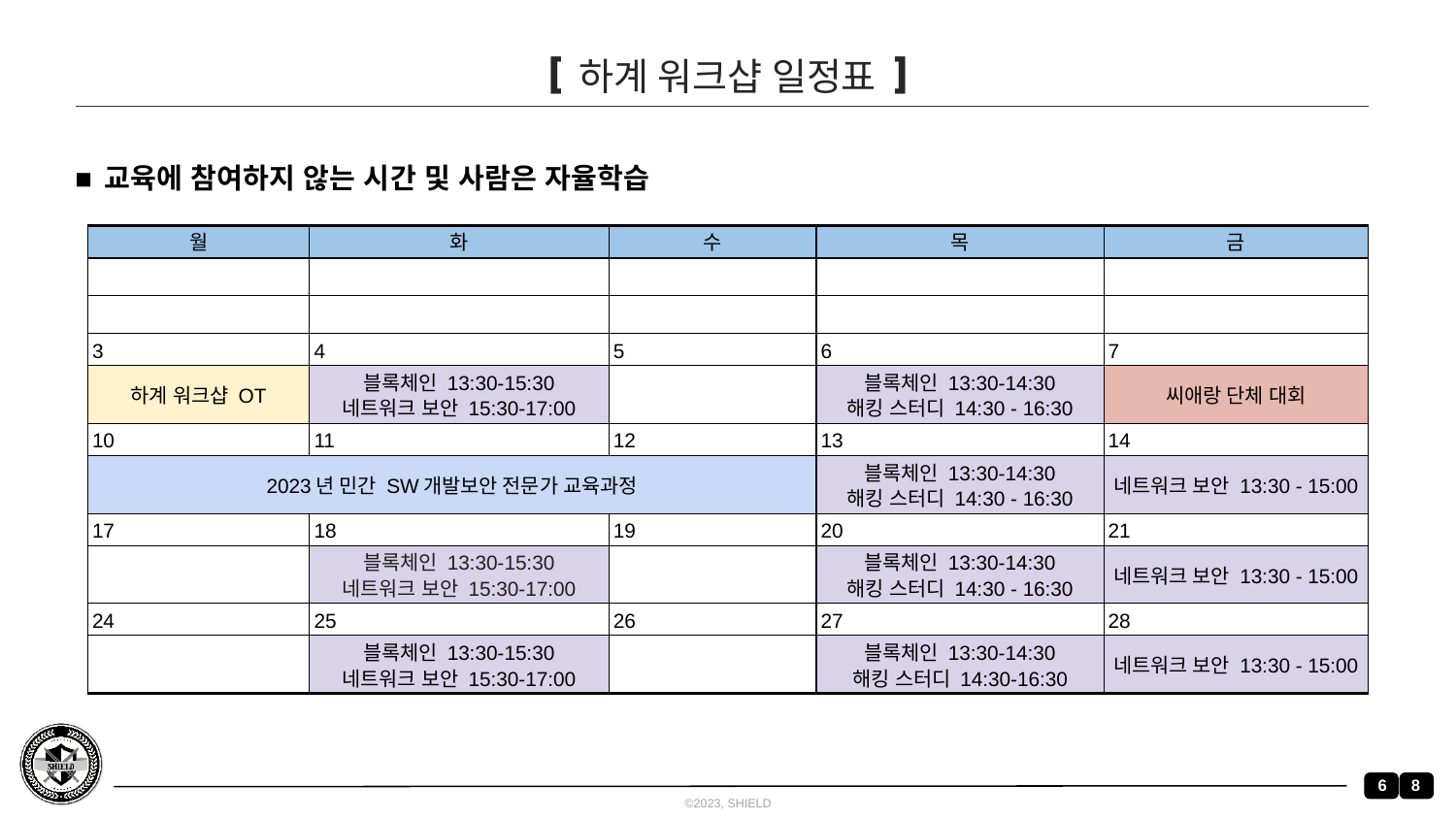

# [ 하계 워크샵 일정표 ]

교육에 참여하지 않는 시간 및 사람은 자율학습
| 월 | 화 | 수 | 목 | 금 |
| --- | --- | --- | --- | --- |
|  |  |  |  |  |
|  |  |  |  |  |
| 3 | 4 | 5 | 6 | 7 |
| 하계 워크샵 OT | 블록체인 13:30-15:30 네트워크 보안 15:30-17:00 |  | 블록체인 13:30-14:30 해킹 스터디 14:30 - 16:30 | 씨애랑 단체 대회 |
| 10 | 11 | 12 | 13 | 14 |
| 2023년 민간 SW개발보안 전문가 교육과정 |  |  | 블록체인 13:30-14:30 해킹 스터디 14:30 - 16:30 | 네트워크 보안 13:30 - 15:00 |
| 17 | 18 | 19 | 20 | 21 |
|  | 블록체인 13:30-15:30 네트워크 보안 15:30-17:00 |  | 블록체인 13:30-14:30 해킹 스터디 14:30 - 16:30 | 네트워크 보안 13:30 - 15:00 |
| 24 | 25 | 26 | 27 | 28 |
|  | 블록체인 13:30-15:30 네트워크 보안 15:30-17:00 |  | 블록체인 13:30-14:30 해킹 스터디 14:30-16:30 | 네트워크 보안 13:30 - 15:00 |